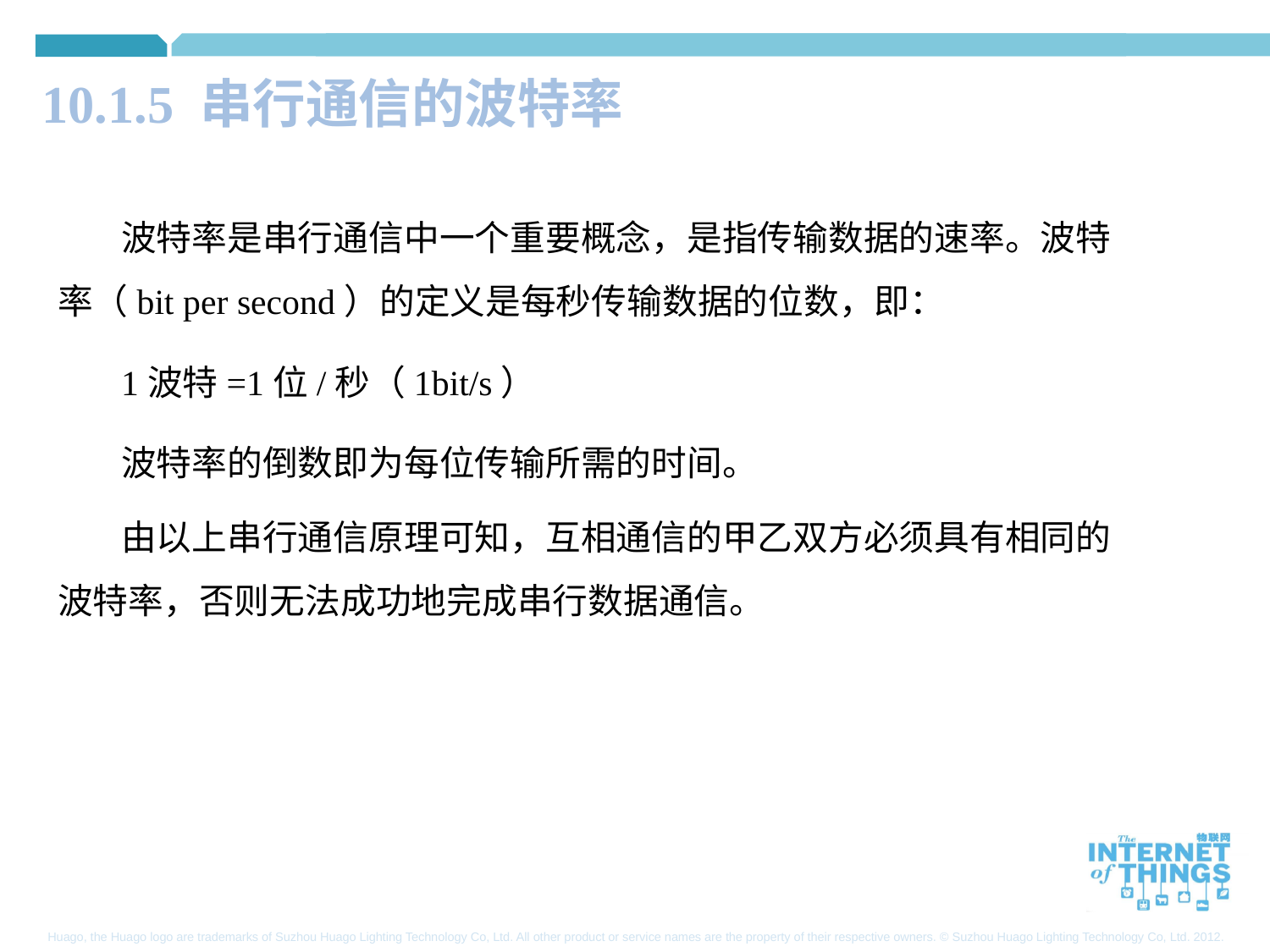

10.1.5 串行通信的波特率
波特率是串行通信中一个重要概念，是指传输数据的速率。波特率（bit per second）的定义是每秒传输数据的位数，即：
1波特=1位/秒（1bit/s）
波特率的倒数即为每位传输所需的时间。
由以上串行通信原理可知，互相通信的甲乙双方必须具有相同的波特率，否则无法成功地完成串行数据通信。